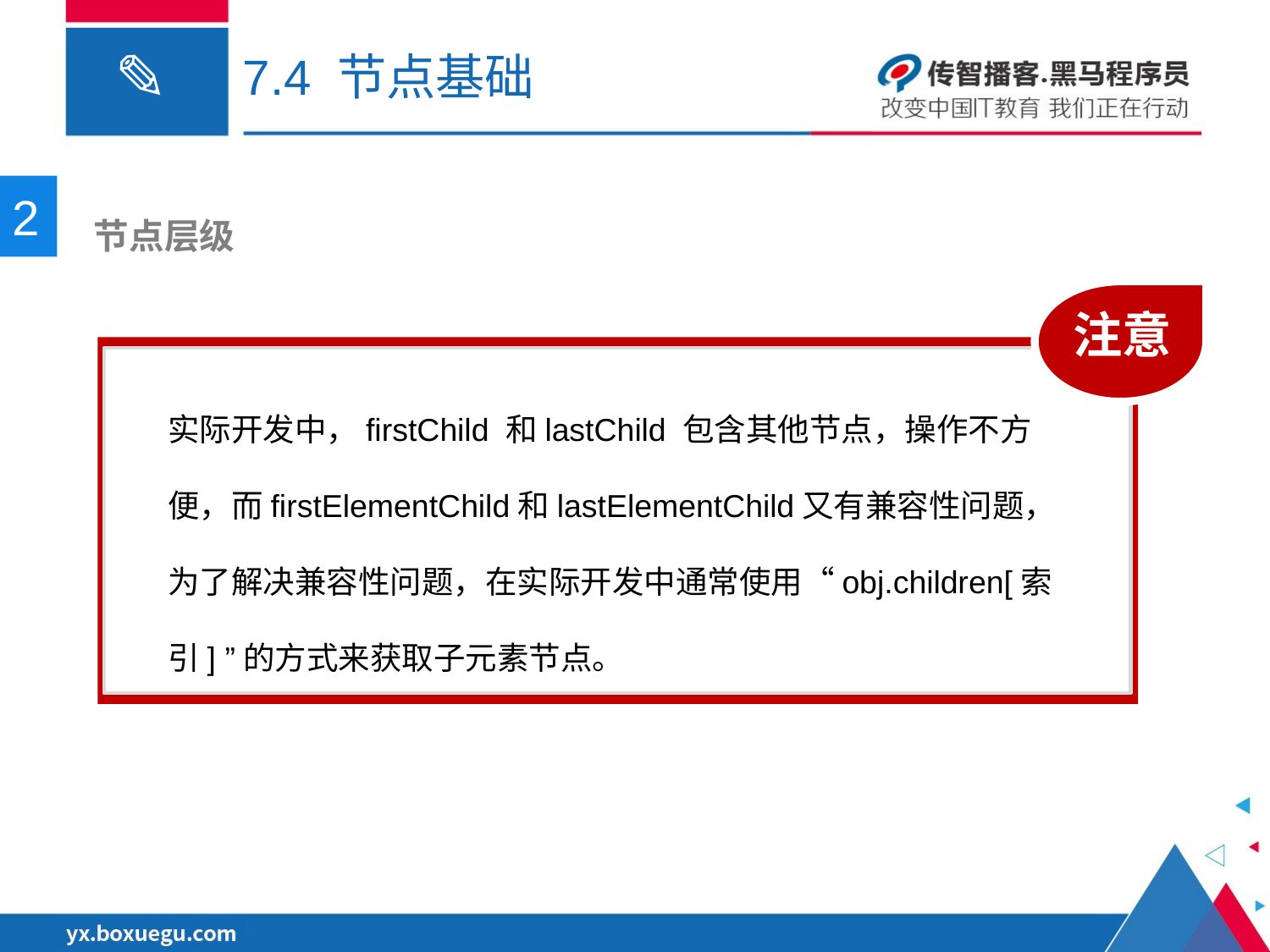

# 7.4 节点基础

2
  节点层级

注意

实际开发中，firstChild 和lastChild 包含其他节点，操作不方便，而firstElementChild和lastElementChild又有兼容性问题，为了解决兼容性问题，在实际开发中通常使用“obj.children[索引] ”的方式来获取子元素节点。